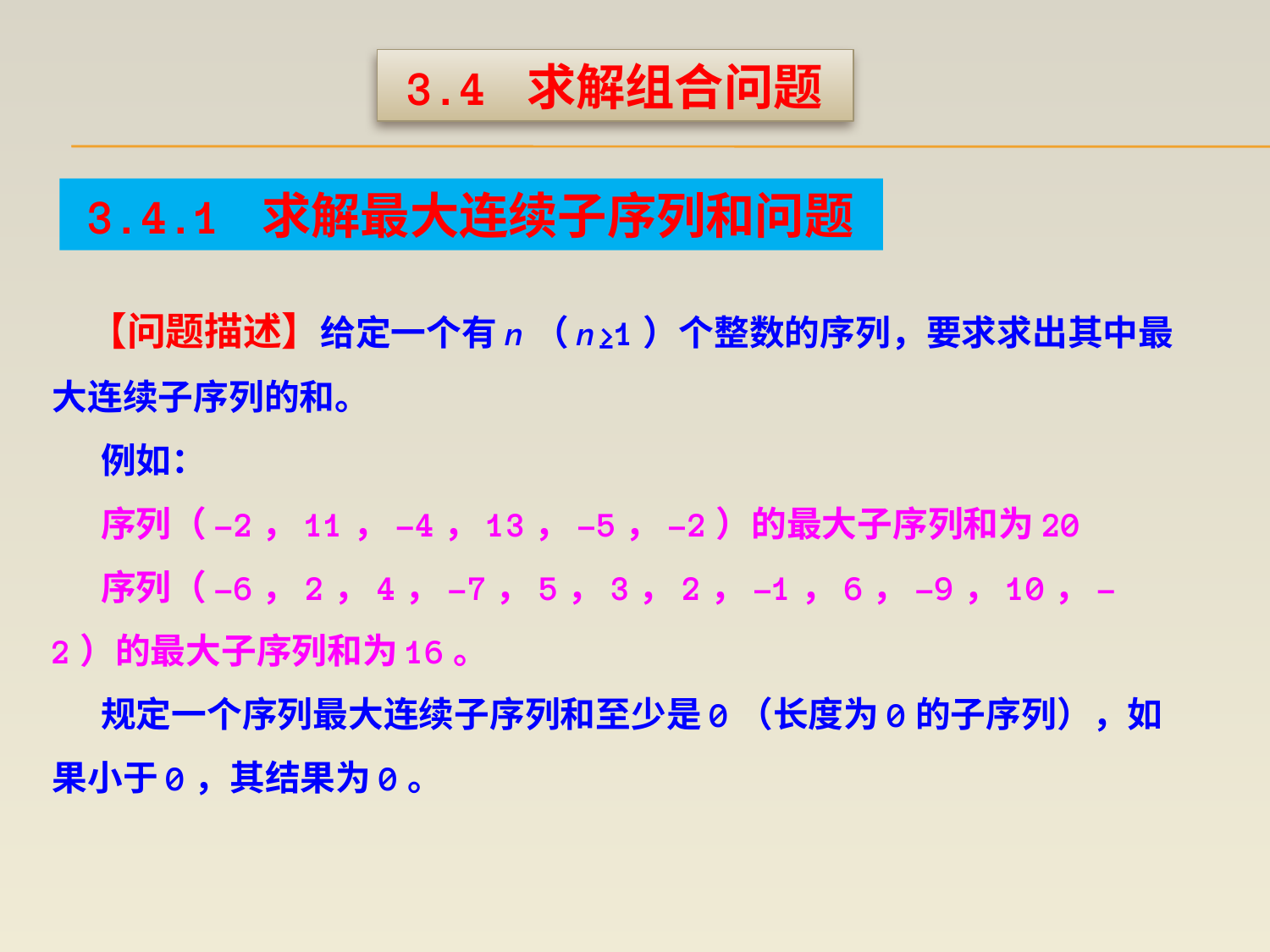

3.4 求解组合问题
3.4.1 求解最大连续子序列和问题
   【问题描述】给定一个有n（n≥1）个整数的序列，要求求出其中最大连续子序列的和。
     例如：
     序列（-2，11，-4，13，-5，-2）的最大子序列和为20
     序列（-6，2，4，-7，5，3，2，-1，6，-9，10，-2）的最大子序列和为16。
     规定一个序列最大连续子序列和至少是0（长度为0的子序列），如果小于0，其结果为0。